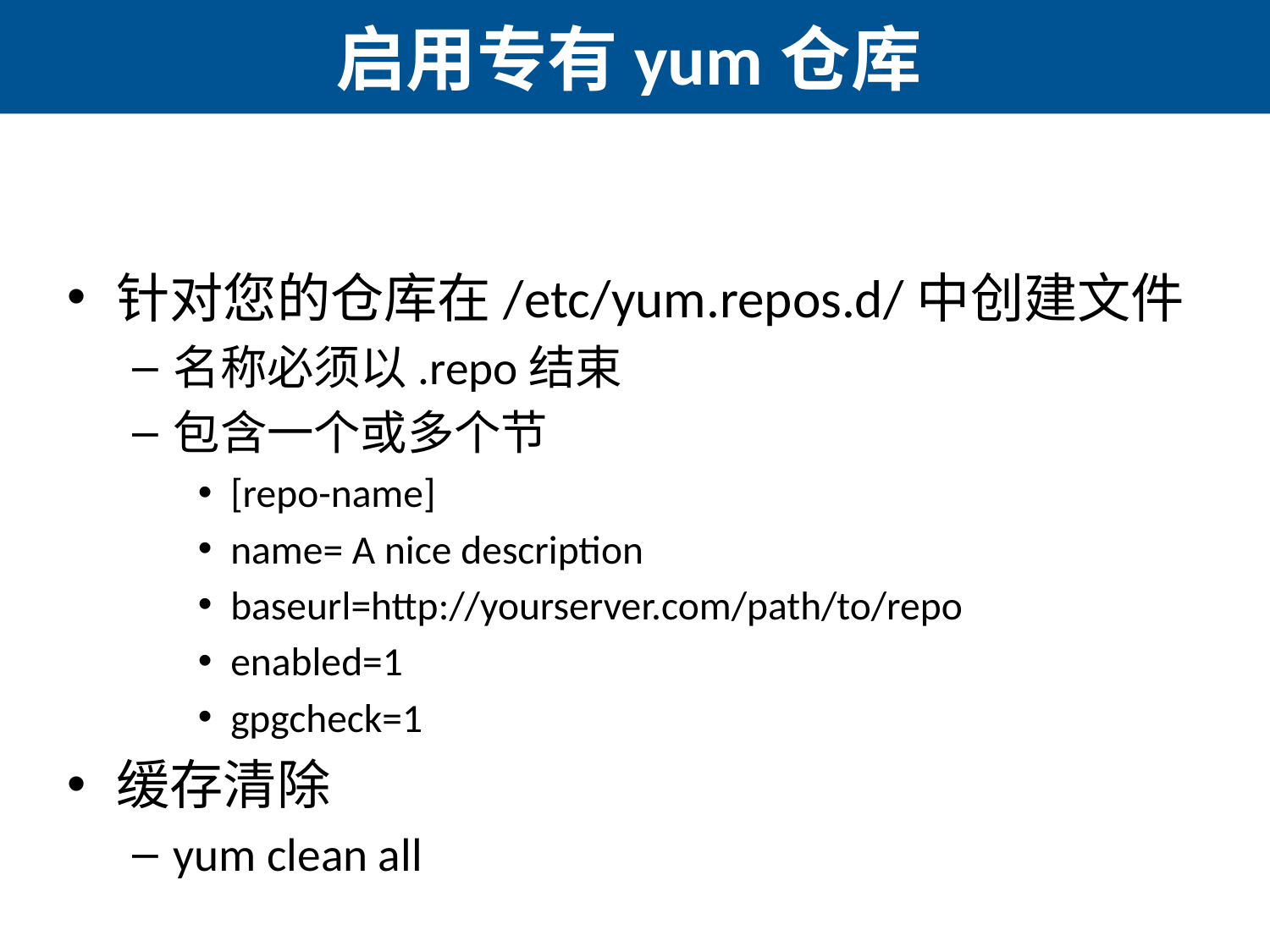

# 启用专有yum仓库
针对您的仓库在/etc/yum.repos.d/中创建文件
名称必须以.repo结束
包含一个或多个节
[repo-name]
name= A nice description
baseurl=http://yourserver.com/path/to/repo
enabled=1
gpgcheck=1
缓存清除
yum clean all